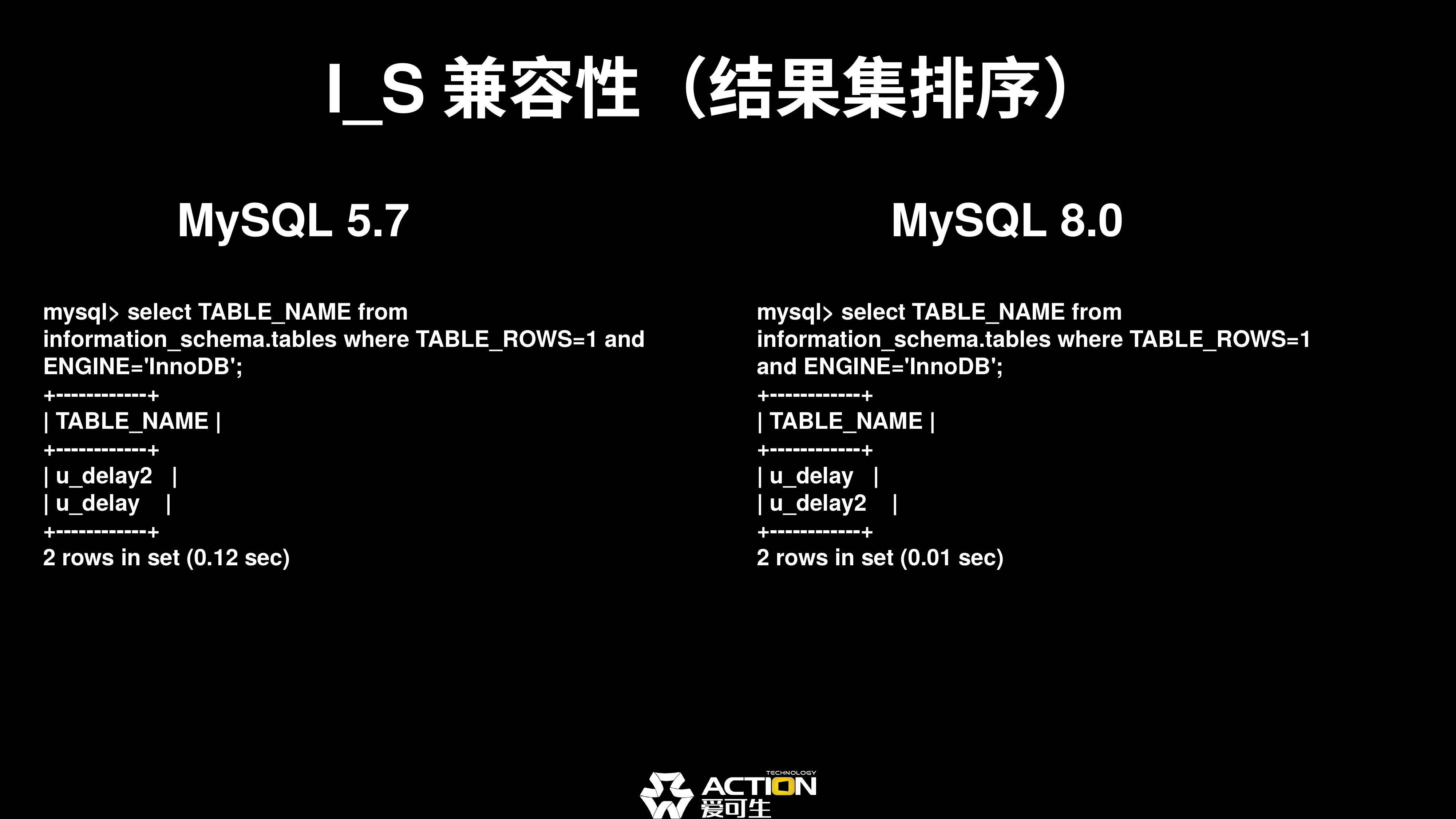

# I_S兼容性（结果集排序）
MySQL 5.7
MySQL 8.0
mysql> select TABLE_NAME from information_schema.tables where TABLE_ROWS=1 and ENGINE='InnoDB';
+------------+
| TABLE_NAME |
+------------+
| u_delay2   |
| u_delay    |
+------------+
2 rows in set (0.12 sec)
mysql> select TABLE_NAME from information_schema.tables where TABLE_ROWS=1  and ENGINE='InnoDB';
+------------+
| TABLE_NAME |
+------------+
| u_delay   |
| u_delay2    |
+------------+
2 rows in set (0.01 sec)